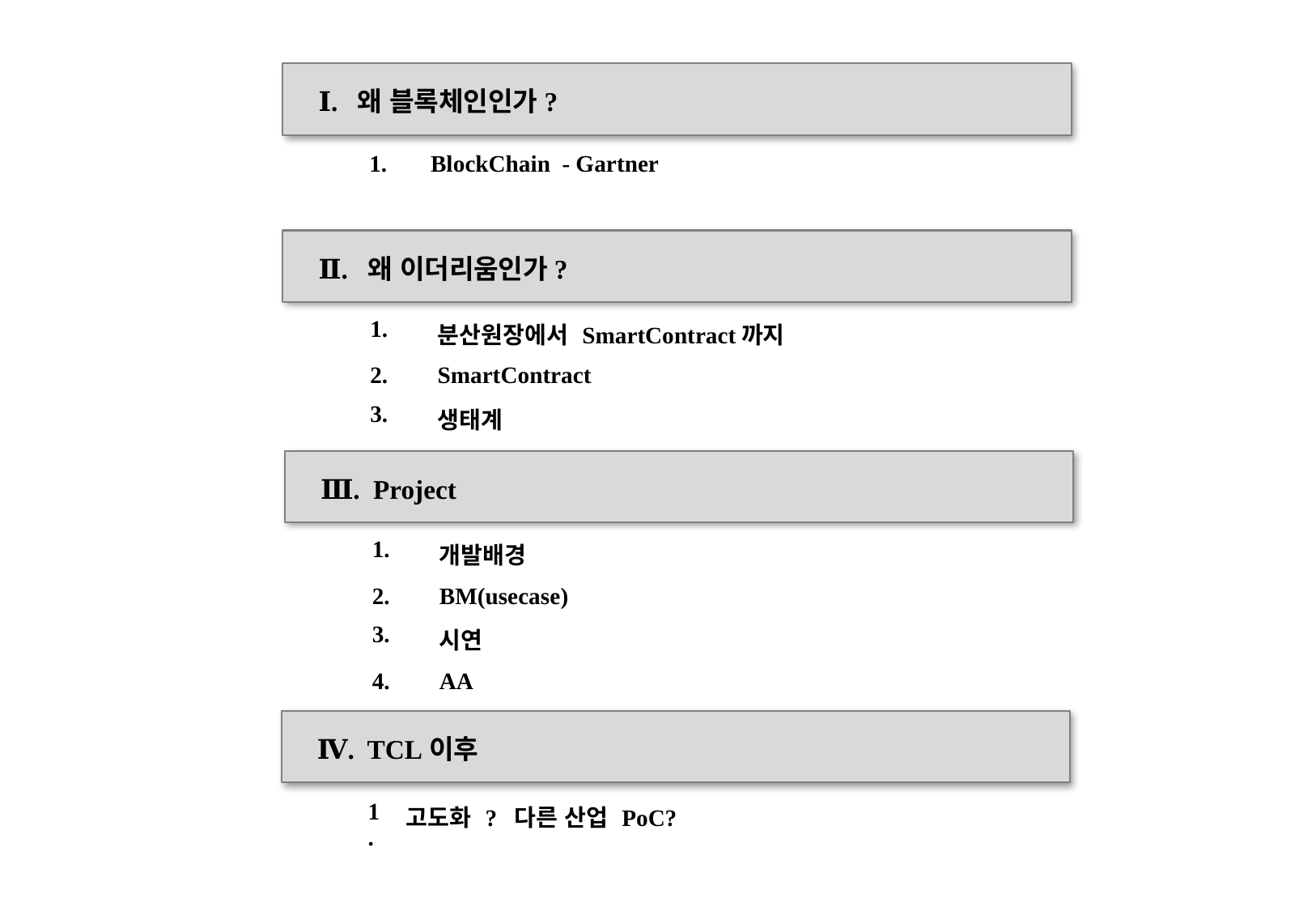

Ⅰ.  왜 블록체인인가?
| 1. | BlockChain - Gartner |
| --- | --- |
Ⅱ.  왜 이더리움인가?
| 1. | 분산원장에서 SmartContract까지 |
| --- | --- |
| 2. | SmartContract |
| 3. | 생태계 |
Ⅲ.  Project
| 1. | 개발배경 |
| --- | --- |
| 2. | BM(usecase) |
| 3. | 시연 |
| 4. | AA |
Ⅳ.  TCL이후
| 1. | 고도화 ? 다른 산업 PoC? |
| --- | --- |